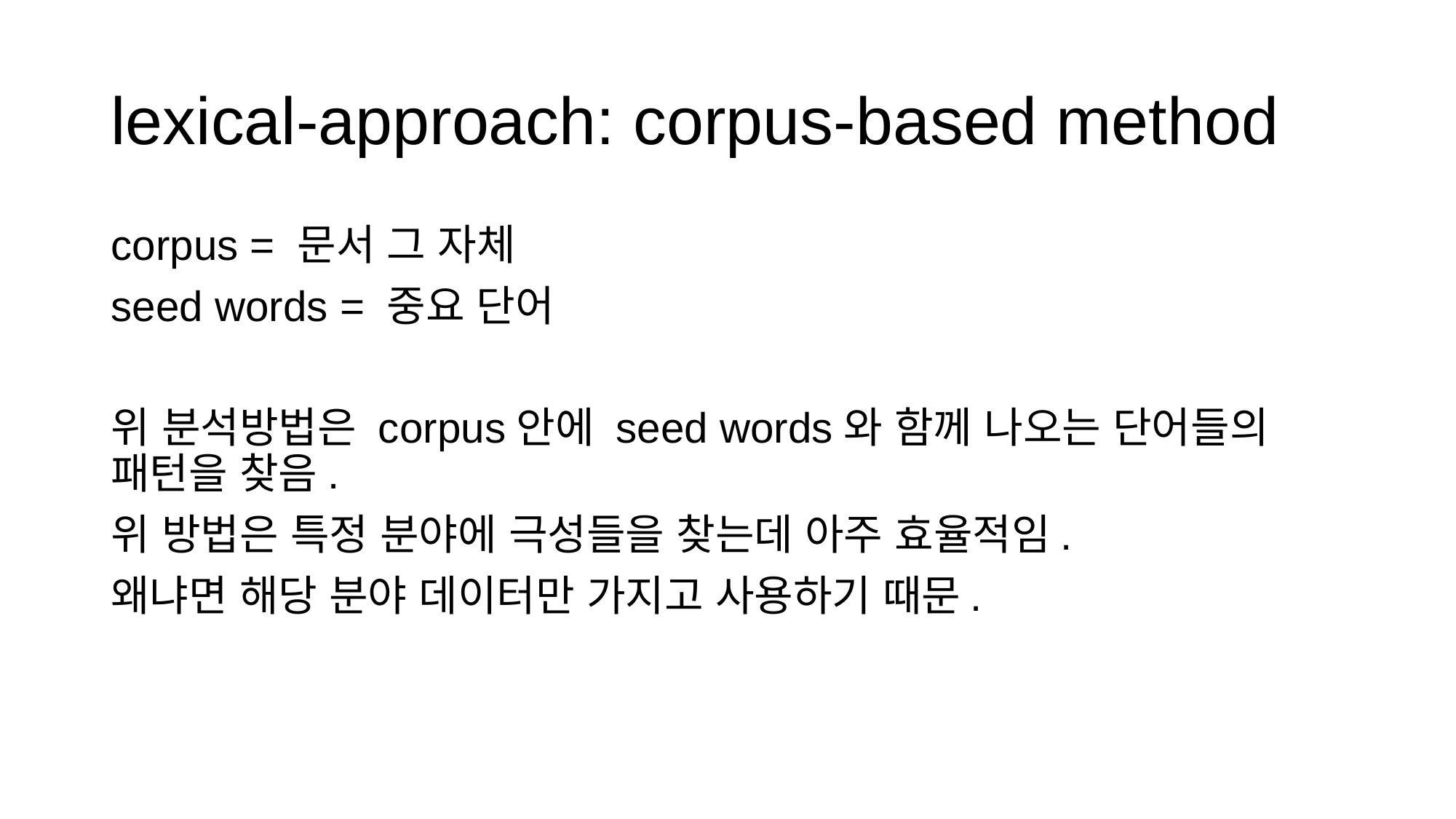

# lexical-approach: corpus-based method
corpus = 문서 그 자체
seed words = 중요 단어

위 분석방법은 corpus안에 seed words와 함께 나오는 단어들의 패턴을 찾음.
위 방법은 특정 분야에 극성들을 찾는데 아주 효율적임.
왜냐면 해당 분야 데이터만 가지고 사용하기 때문.